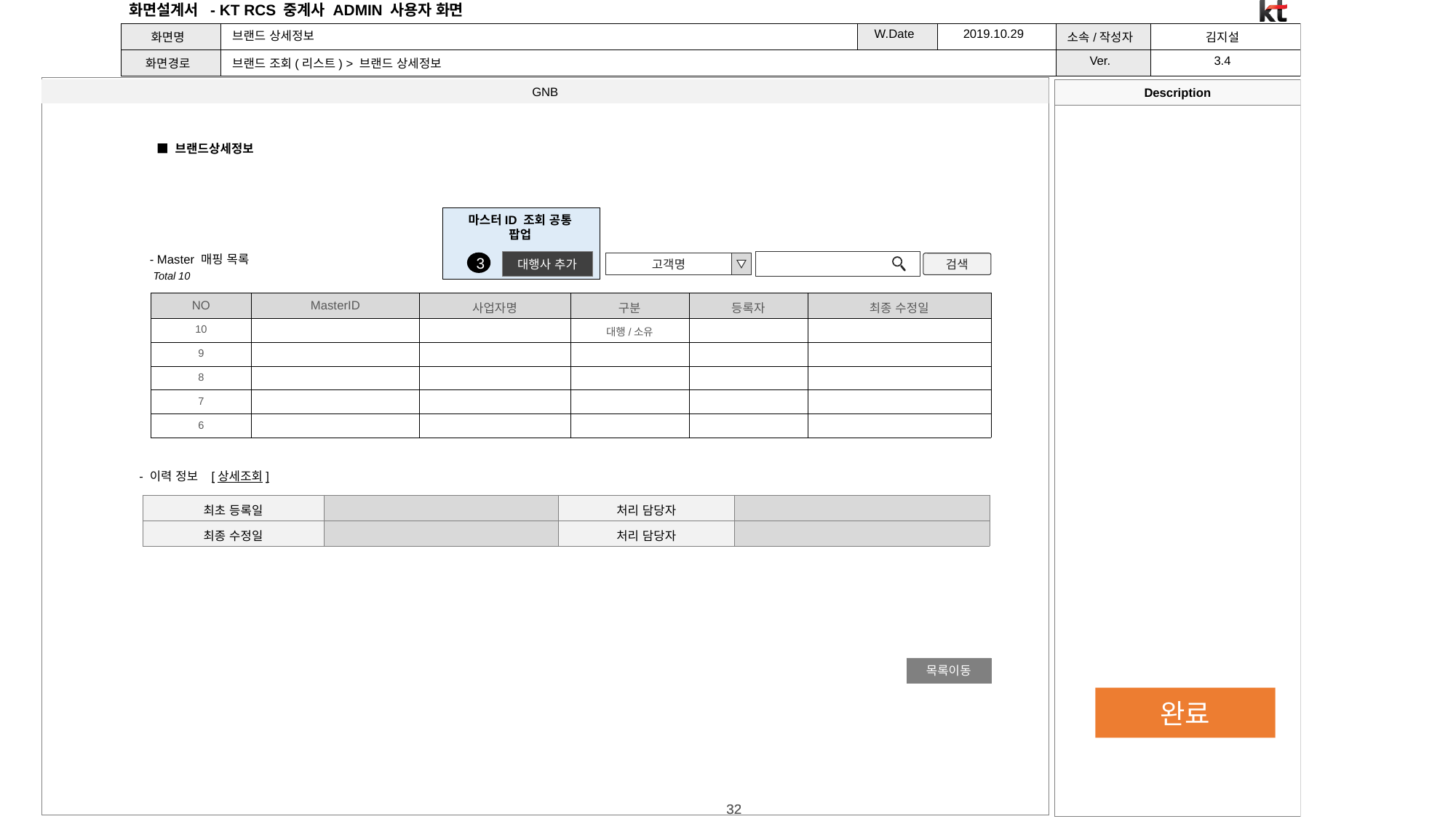

브랜드 상세정보
브랜드 조회(리스트) > 브랜드 상세정보
■ 브랜드상세정보
마스터ID 조회 공통 팝업

- Master 매핑 목록
대행사 추가

3
고객명

검색

Total 10
| NO | MasterID | 사업자명 | 구분 | 등록자 | 최종 수정일 |
| --- | --- | --- | --- | --- | --- |
| 10 |  |  | 대행/소유 |  |  |
| 9 |  |  |  |  |  |
| 8 |  |  |  |  |  |
| 7 |  |  |  |  |  |
| 6 |  |  |  |  |  |
- 이력 정보   [상세조회]
| 최초 등록일 |  | 처리 담당자 |  |
| --- | --- | --- | --- |
| 최종 수정일 |  | 처리 담당자 |  |
목록이동
완료